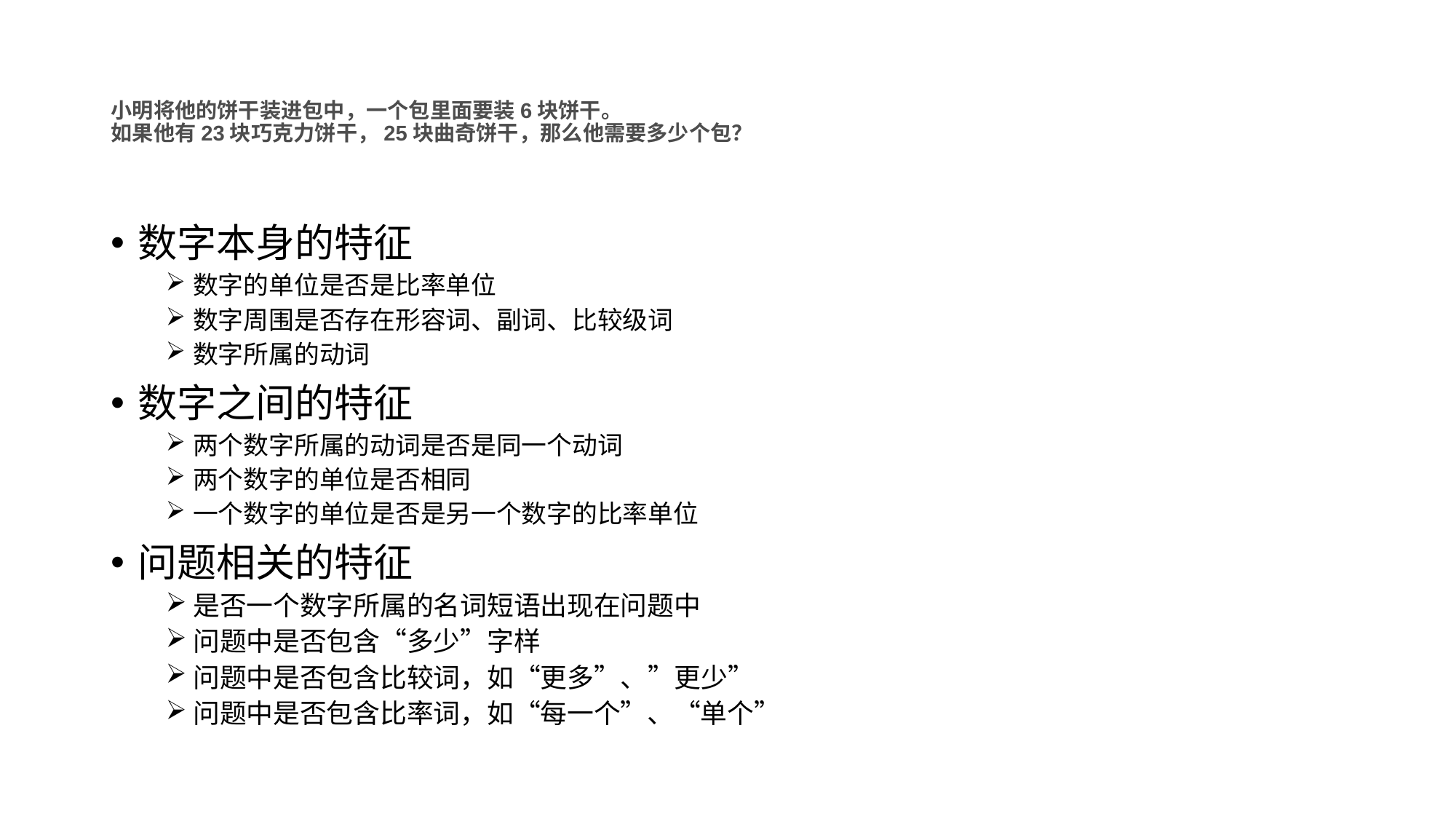

# 小明将他的饼干装进包中，一个包里面要装6块饼干。
如果他有23块巧克力饼干，25块曲奇饼干，那么他需要多少个包？
数字本身的特征
数字的单位是否是比率单位
数字周围是否存在形容词、副词、比较级词
数字所属的动词
数字之间的特征
两个数字所属的动词是否是同一个动词
两个数字的单位是否相同
一个数字的单位是否是另一个数字的比率单位
问题相关的特征
是否一个数字所属的名词短语出现在问题中
问题中是否包含“多少”字样
问题中是否包含比较词，如“更多”、”更少”
问题中是否包含比率词，如“每一个”、“单个”